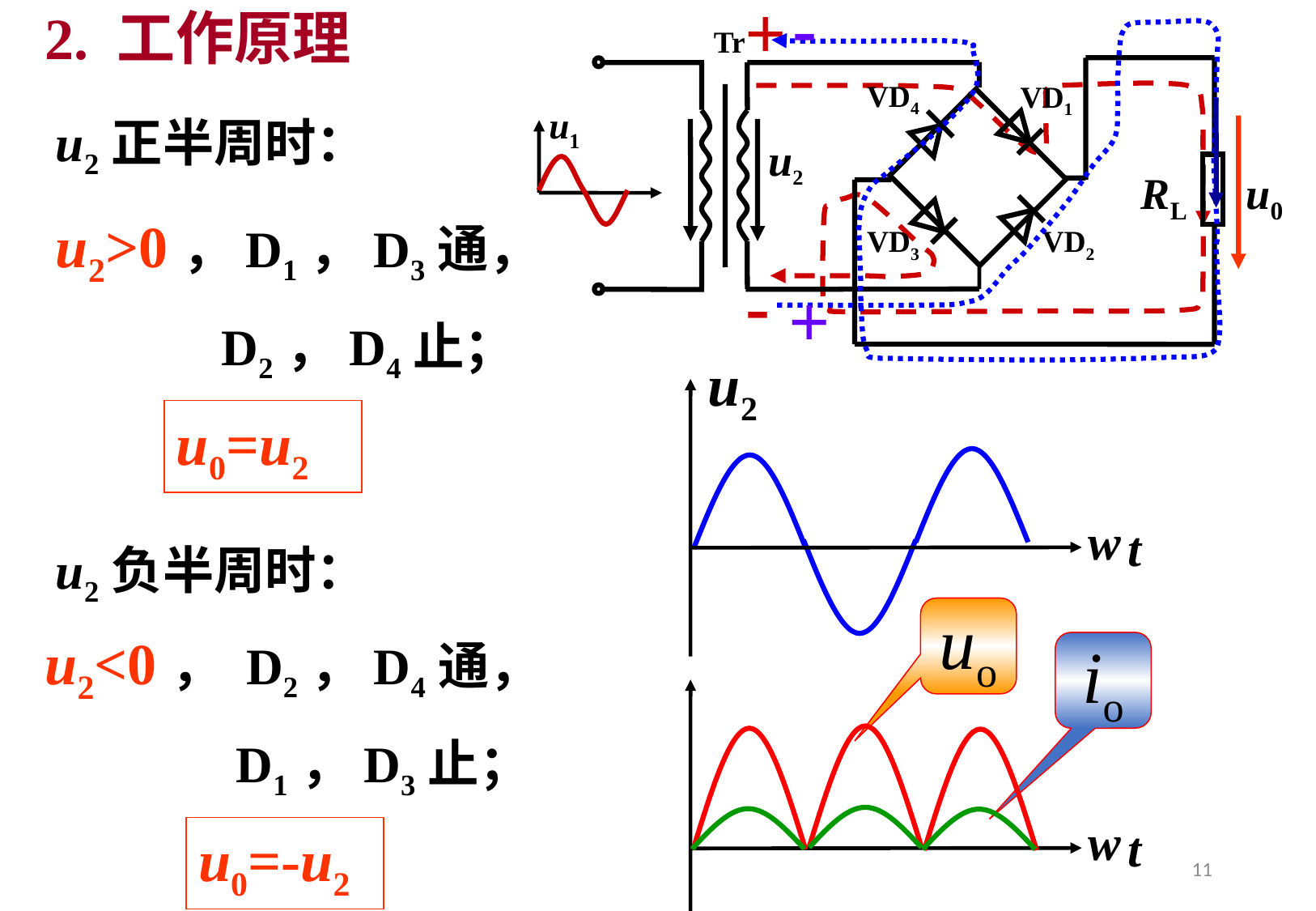

-
+
+
-
2. 工作原理
Tr

VD4
VD1

u1

u2

RL
u0

VD3
VD2

u2正半周时：
u2>0，D1，D3通，
             D2，D4止；
u2

w
 t

uo
io

w
 t

u0=u2
u2负半周时：
u2<0， D2，D4通，
               D1，D3止；
u0=-u2
11